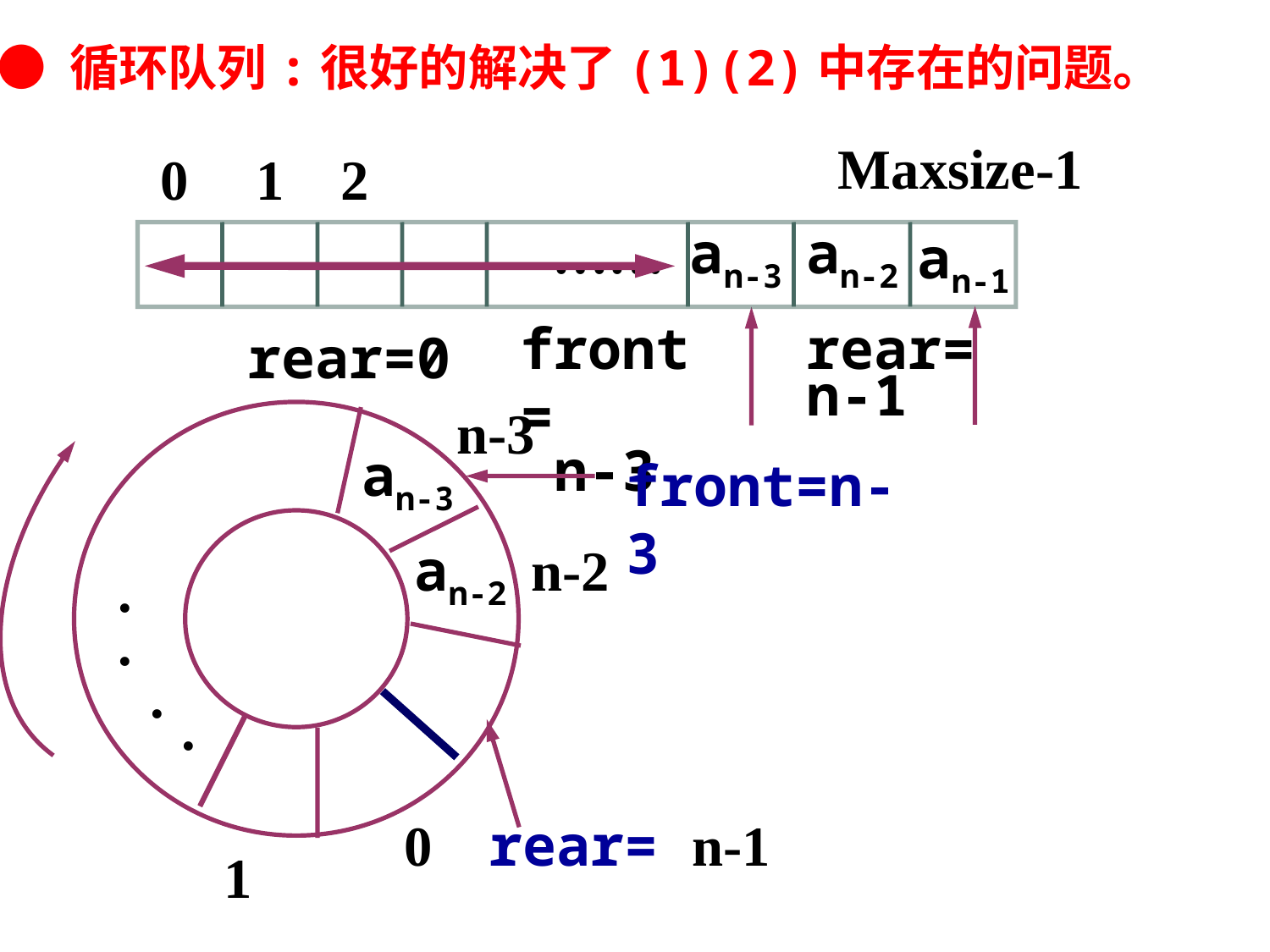

● 循环队列:很好的解决了(1)(2)中存在的问题。

Maxsize-1
0
1
2
……
an-3
an-2
an-1

front=
 n-3

rear=
n-1
rear=0
n-3

an-3
front=n-3

an-2
n-2
.
.

.

.

0
1

rear= n-1